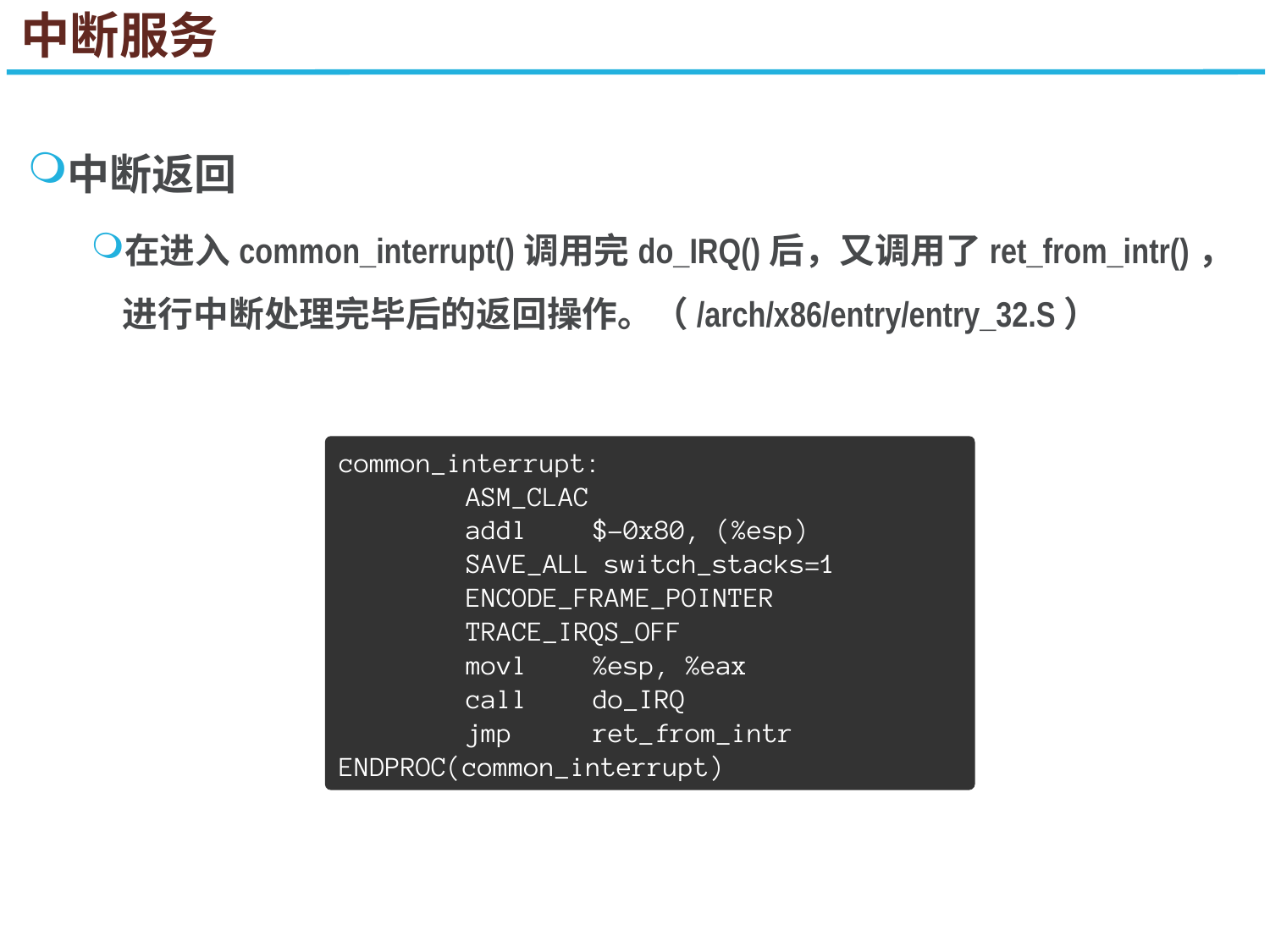

中断服务
中断返回
在进入common_interrupt()调用完do_IRQ()后，又调用了ret_from_intr()，进行中断处理完毕后的返回操作。（/arch/x86/entry/entry_32.S）

common_interrupt:
	ASM_CLAC
	addl	$-0x80, (%esp)
	SAVE_ALL switch_stacks=1
	ENCODE_FRAME_POINTER
	TRACE_IRQS_OFF
	movl	%esp, %eax
	call	do_IRQ
	jmp	ret_from_intr
ENDPROC(common_interrupt)